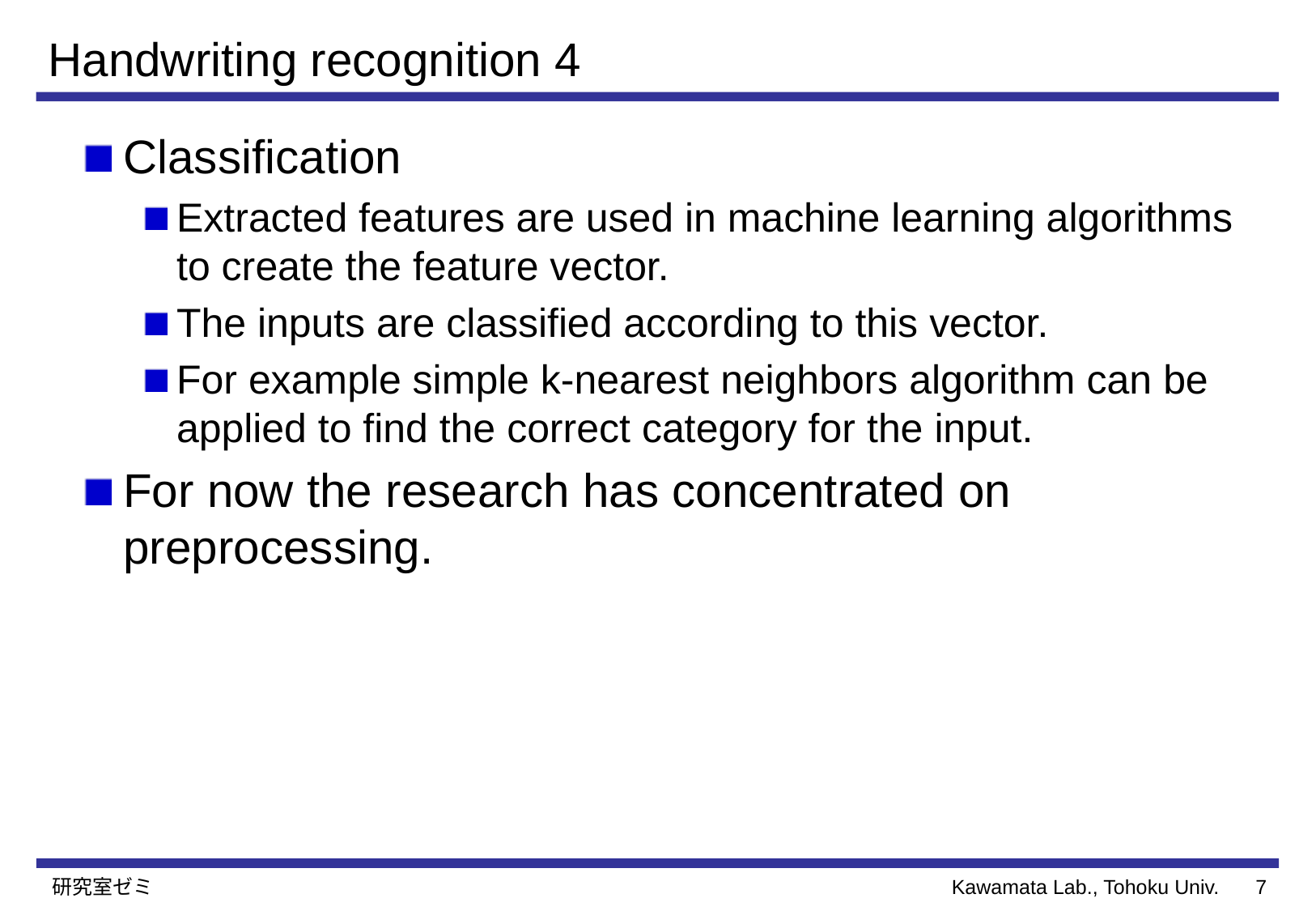

# Handwriting recognition 4
Classification
Extracted features are used in machine learning algorithms to create the feature vector.
The inputs are classified according to this vector.
For example simple k-nearest neighbors algorithm can be applied to find the correct category for the input.
For now the research has concentrated on preprocessing.

研究室ゼミ
7